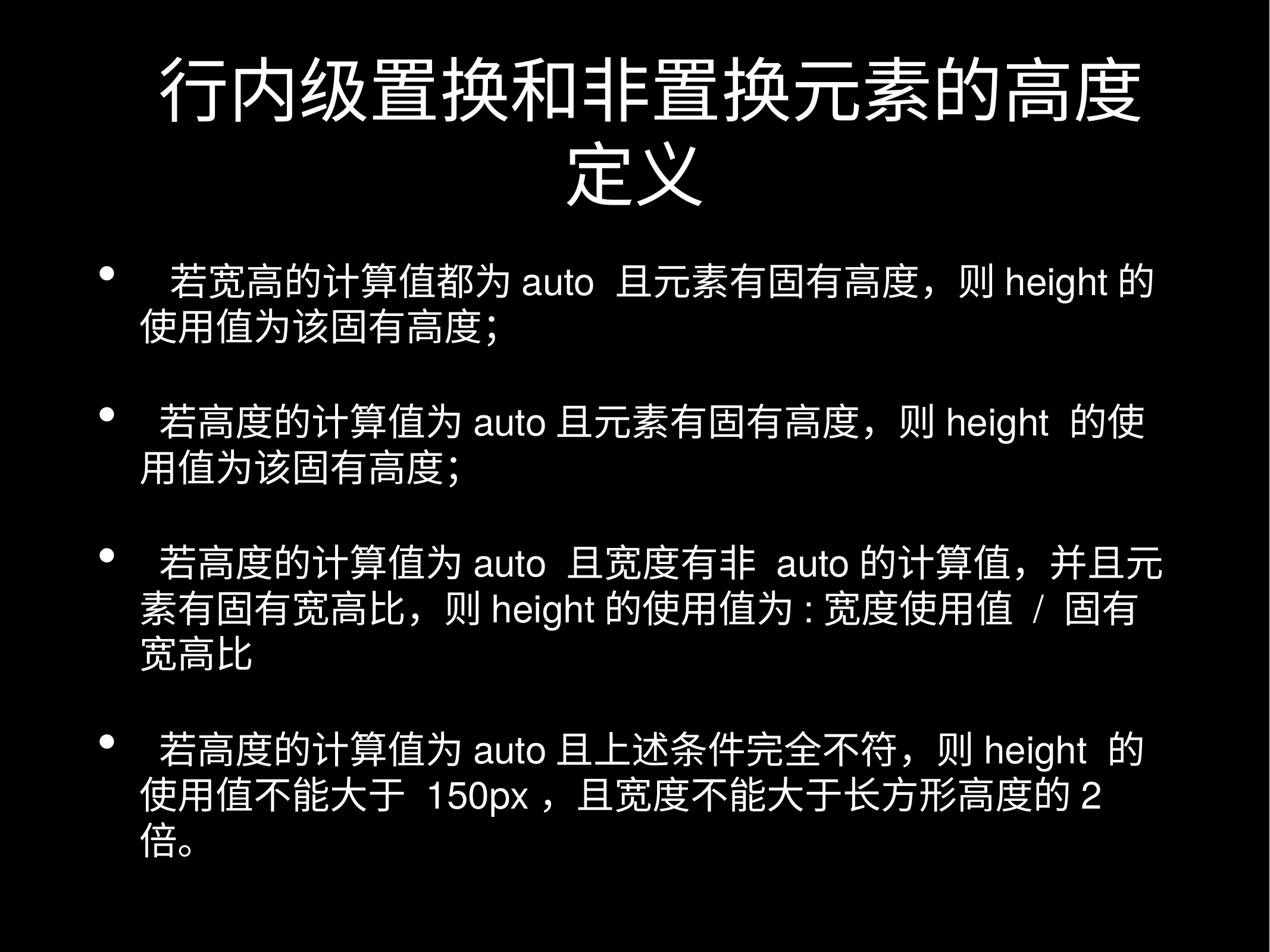

# 行内级置换和非置换元素的高度定义
  若宽高的计算值都为auto 且元素有固有高度，则height的使用值为该固有高度；
 若高度的计算值为auto且元素有固有高度，则height 的使用值为该固有高度；
 若高度的计算值为auto 且宽度有非 auto的计算值，并且元素有固有宽高比，则height的使用值为:宽度使用值 / 固有宽高比
 若高度的计算值为auto且上述条件完全不符，则height 的使用值不能大于 150px，且宽度不能大于长方形高度的2倍。